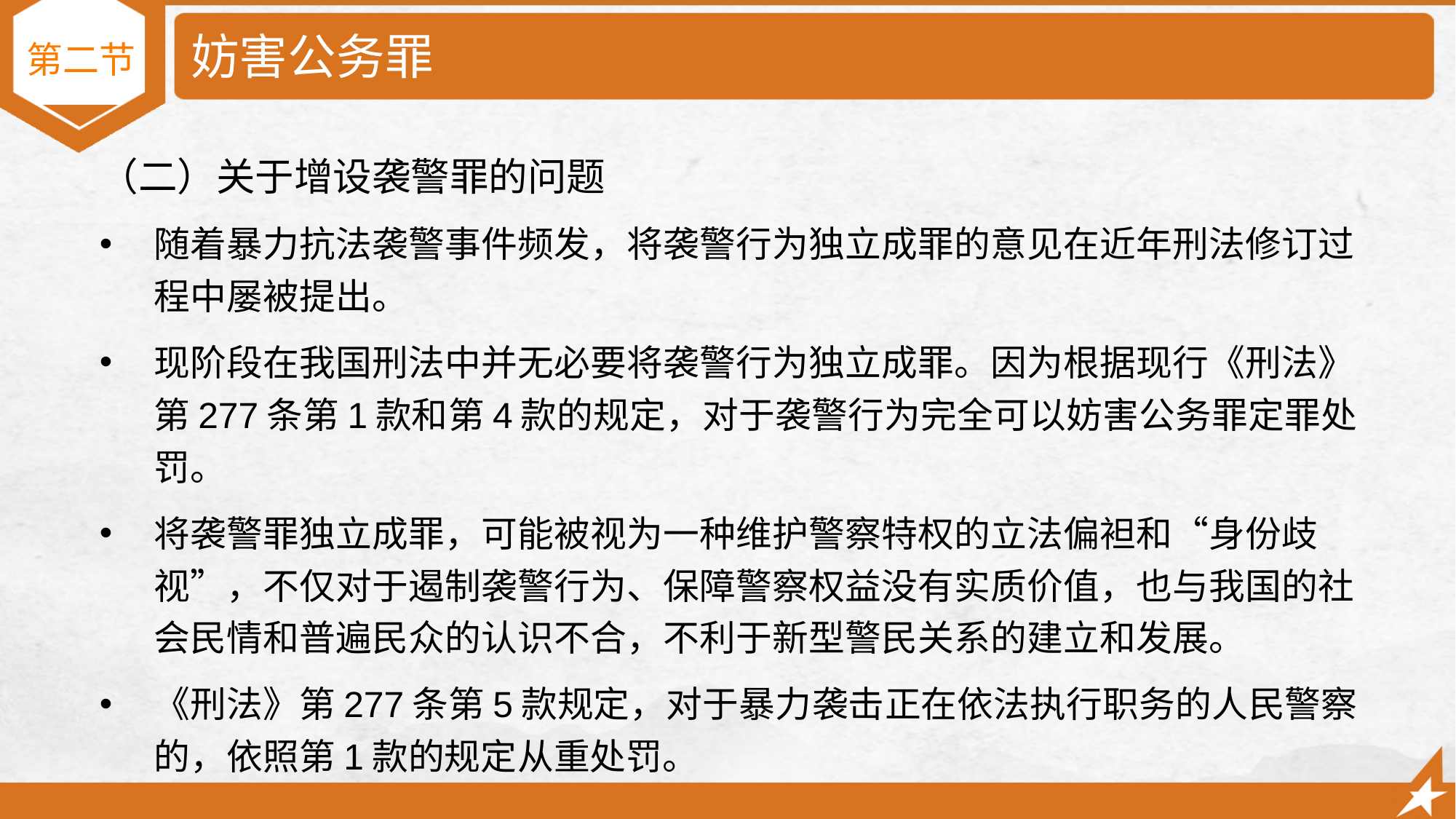

# 妨害公务罪
第二节
（二）关于增设袭警罪的问题
随着暴力抗法袭警事件频发，将袭警行为独立成罪的意见在近年刑法修订过程中屡被提出。
现阶段在我国刑法中并无必要将袭警行为独立成罪。因为根据现行《刑法》第277条第1款和第4款的规定，对于袭警行为完全可以妨害公务罪定罪处罚。
将袭警罪独立成罪，可能被视为一种维护警察特权的立法偏袒和“身份歧视”，不仅对于遏制袭警行为、保障警察权益没有实质价值，也与我国的社会民情和普遍民众的认识不合，不利于新型警民关系的建立和发展。
《刑法》第277条第5款规定，对于暴力袭击正在依法执行职务的人民警察的，依照第1款的规定从重处罚。